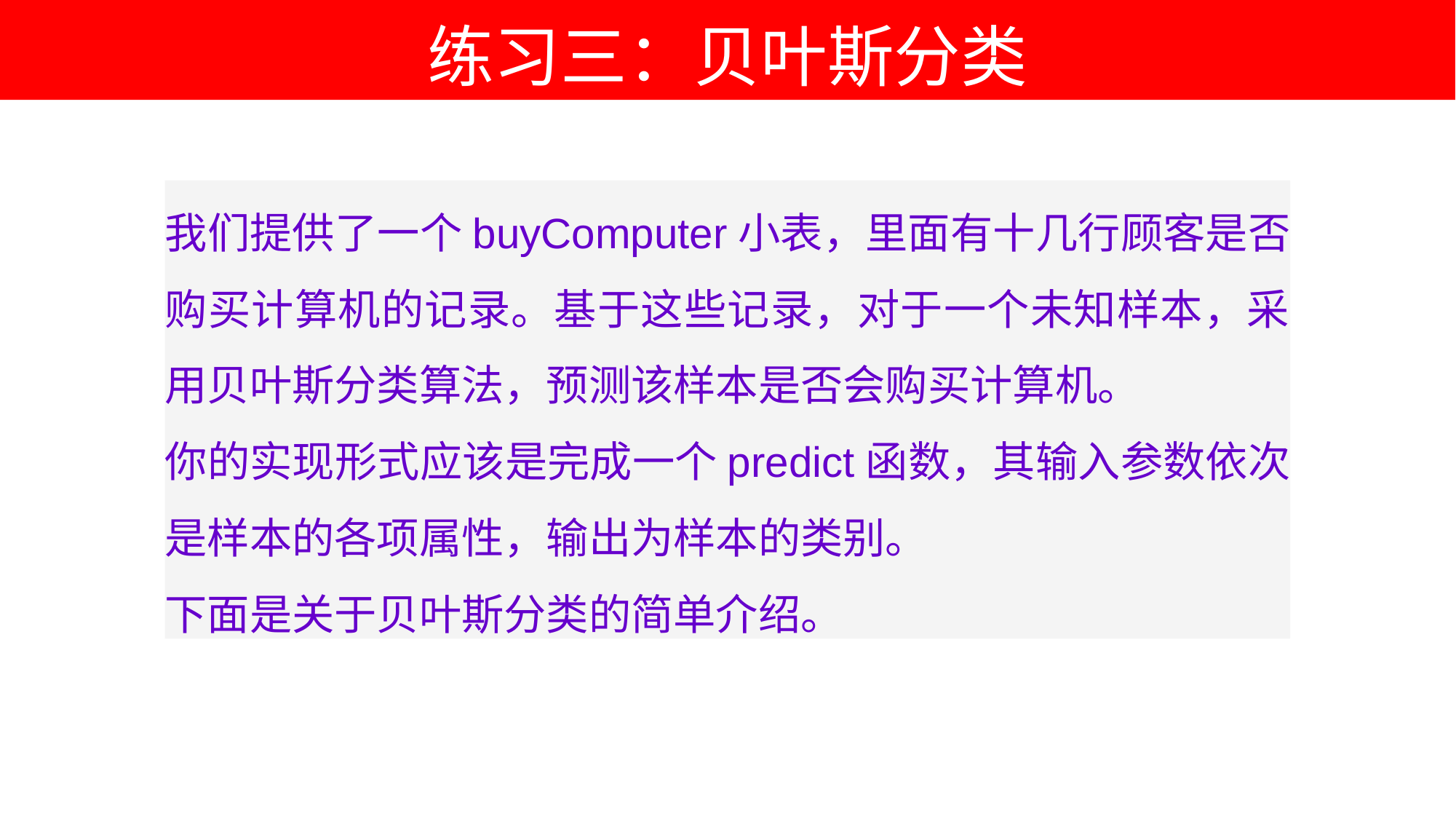

# 练习三：贝叶斯分类
我们提供了一个buyComputer小表，里面有十几行顾客是否购买计算机的记录。基于这些记录，对于一个未知样本，采用贝叶斯分类算法，预测该样本是否会购买计算机。
你的实现形式应该是完成一个predict函数，其输入参数依次是样本的各项属性，输出为样本的类别。
下面是关于贝叶斯分类的简单介绍。